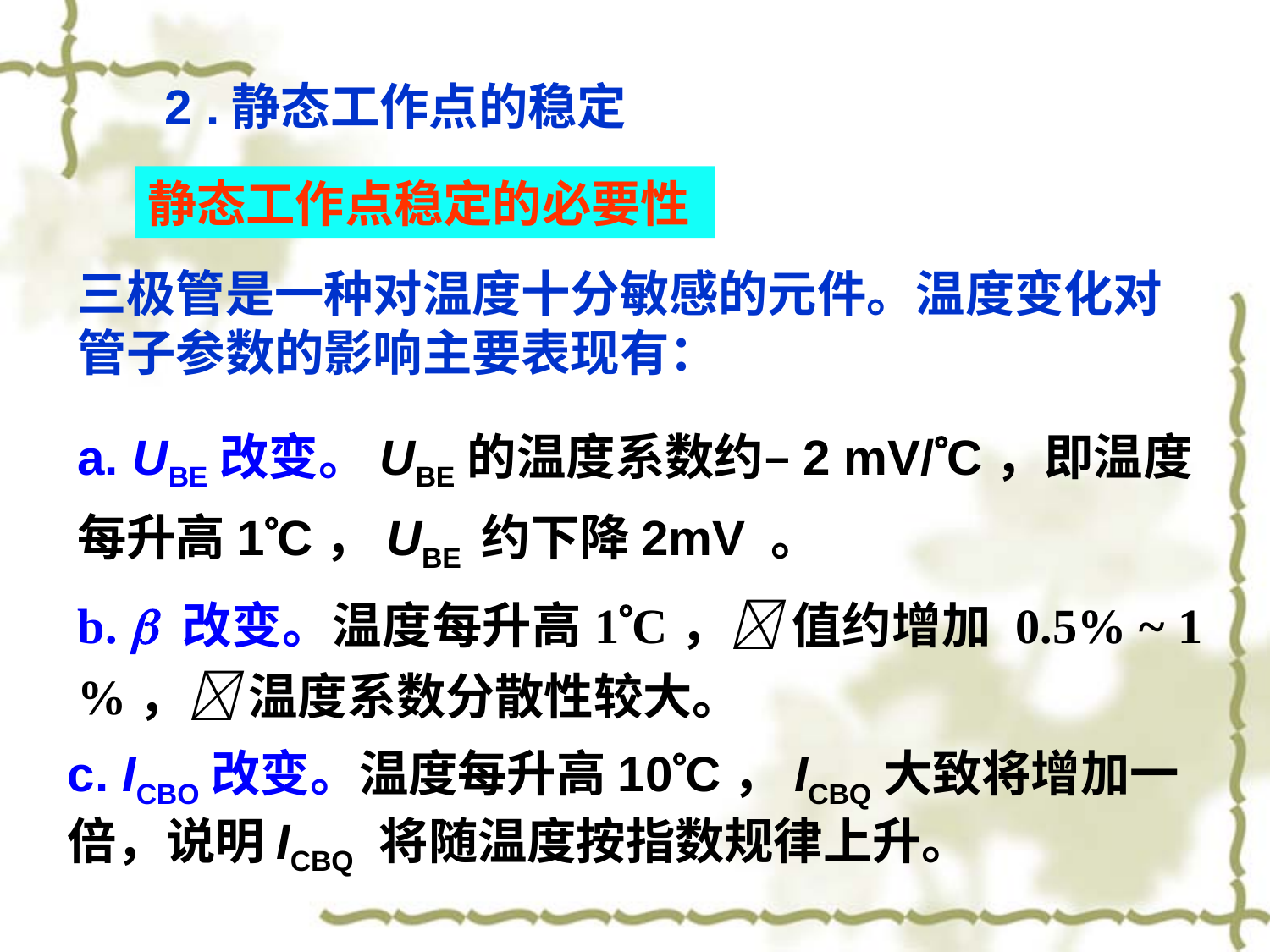

2 .静态工作点的稳定
静态工作点稳定的必要性
三极管是一种对温度十分敏感的元件。温度变化对管子参数的影响主要表现有：
a. UBE改变。UBE的温度系数约–2 mV/°C，即温度每升高1°C，UBE 约下降2mV 。
b. β 改变。温度每升高1°C，β 值约增加 0.5% ~ 1 %，β 温度系数分散性较大。
c. ICBO改变。温度每升高10°C，ICBQ大致将增加一倍，说明ICBQ 将随温度按指数规律上升。
33